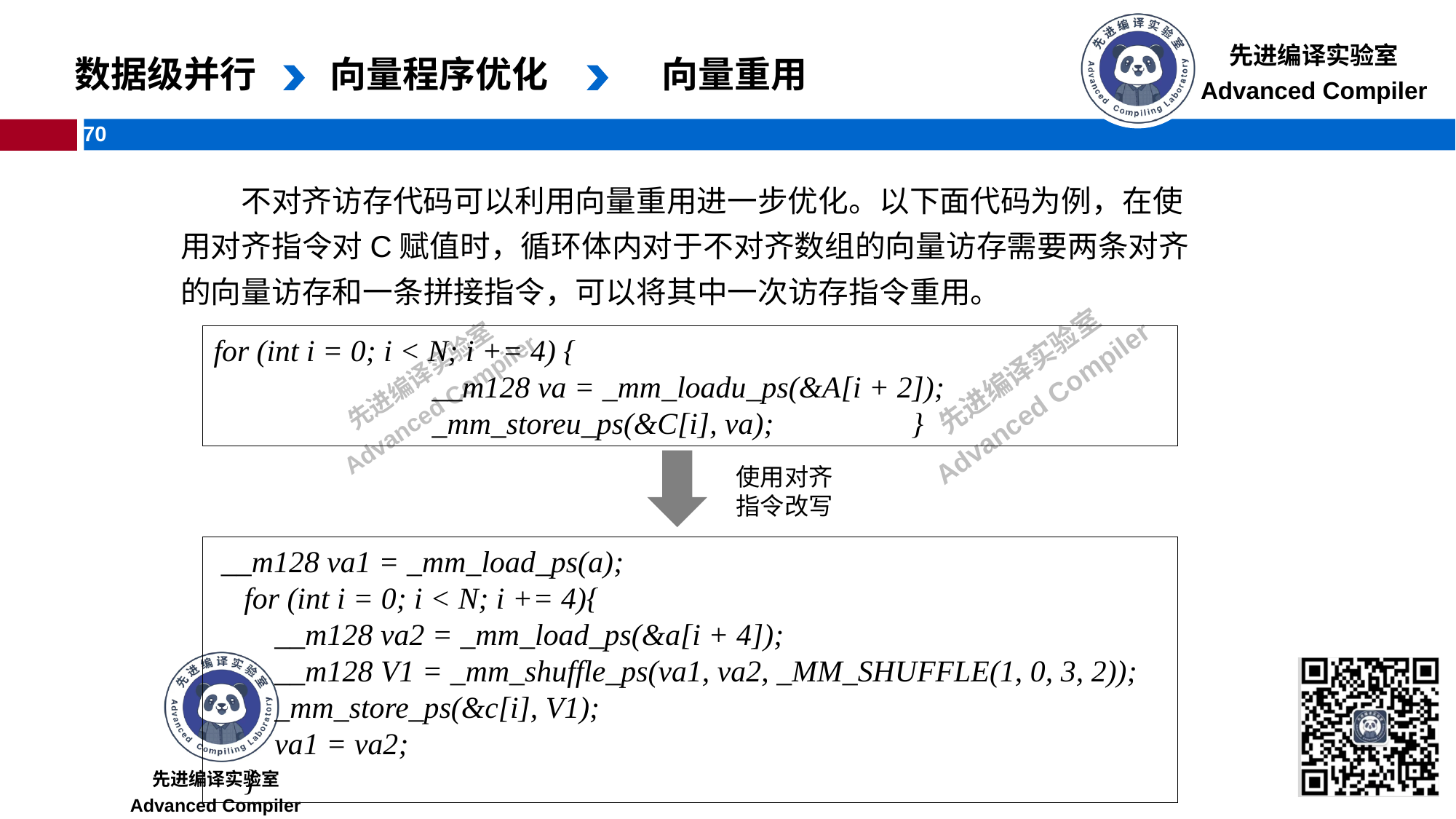

数据级并行
向量程序优化
 向量重用

不对齐访存代码可以利用向量重用进一步优化。以下面代码为例，在使用对齐指令对C赋值时，循环体内对于不对齐数组的向量访存需要两条对齐的向量访存和一条拼接指令，可以将其中一次访存指令重用。
for (int i = 0; i < N; i += 4) {
		__m128 va = _mm_loadu_ps(&A[i + 2]);
		_mm_storeu_ps(&C[i], va);                  }
使用对齐指令改写

 __m128 va1 = _mm_load_ps(a);
    for (int i = 0; i < N; i += 4){
        __m128 va2 = _mm_load_ps(&a[i + 4]);
        __m128 V1 = _mm_shuffle_ps(va1, va2, _MM_SHUFFLE(1, 0, 3, 2));
        _mm_store_ps(&c[i], V1);
        va1 = va2;
    }